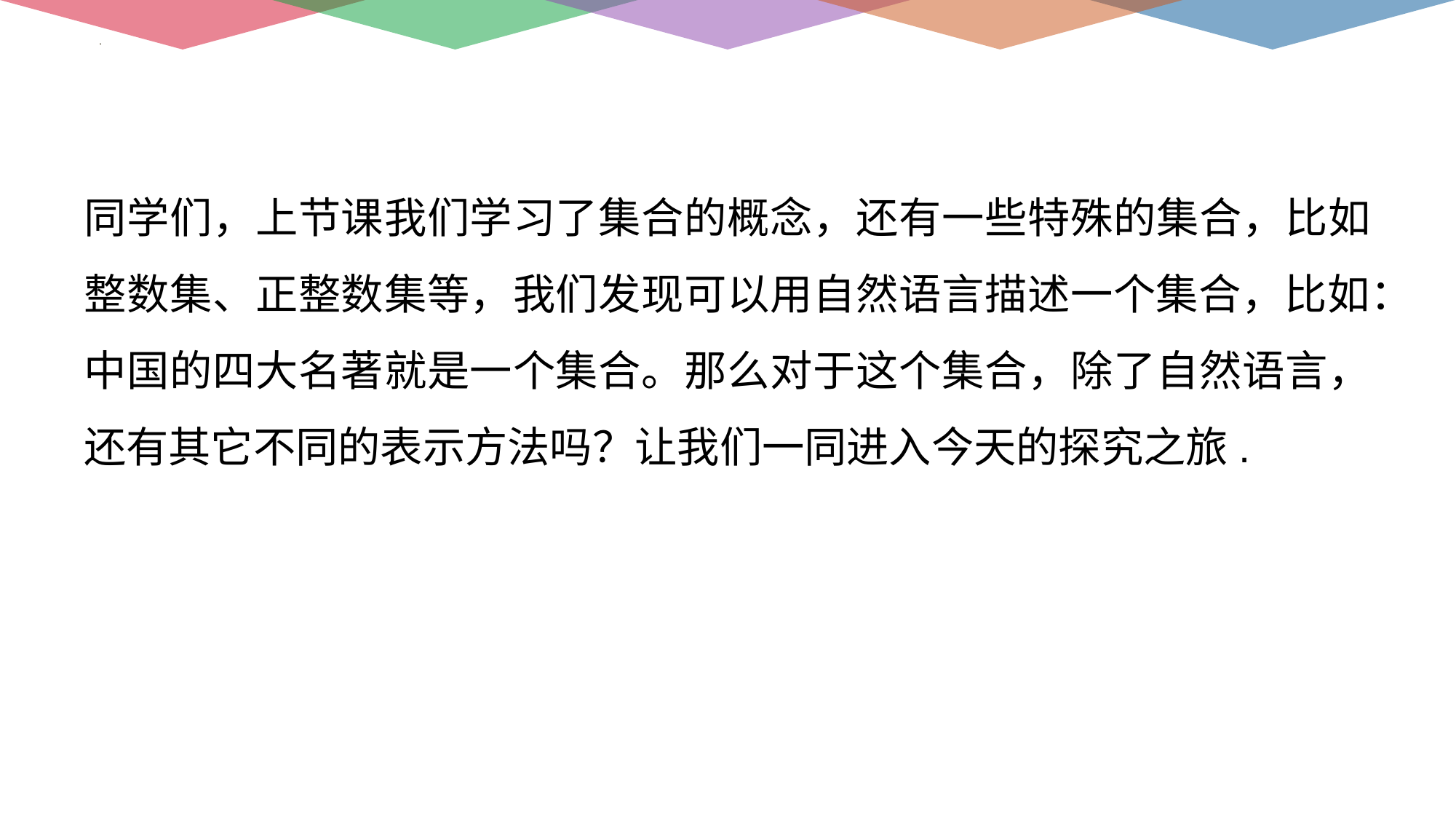

同学们，上节课我们学习了集合的概念，还有一些特殊的集合，比如整数集、正整数集等，我们发现可以用自然语言描述一个集合，比如：中国的四大名著就是一个集合。那么对于这个集合，除了自然语言，还有其它不同的表示方法吗？让我们一同进入今天的探究之旅.